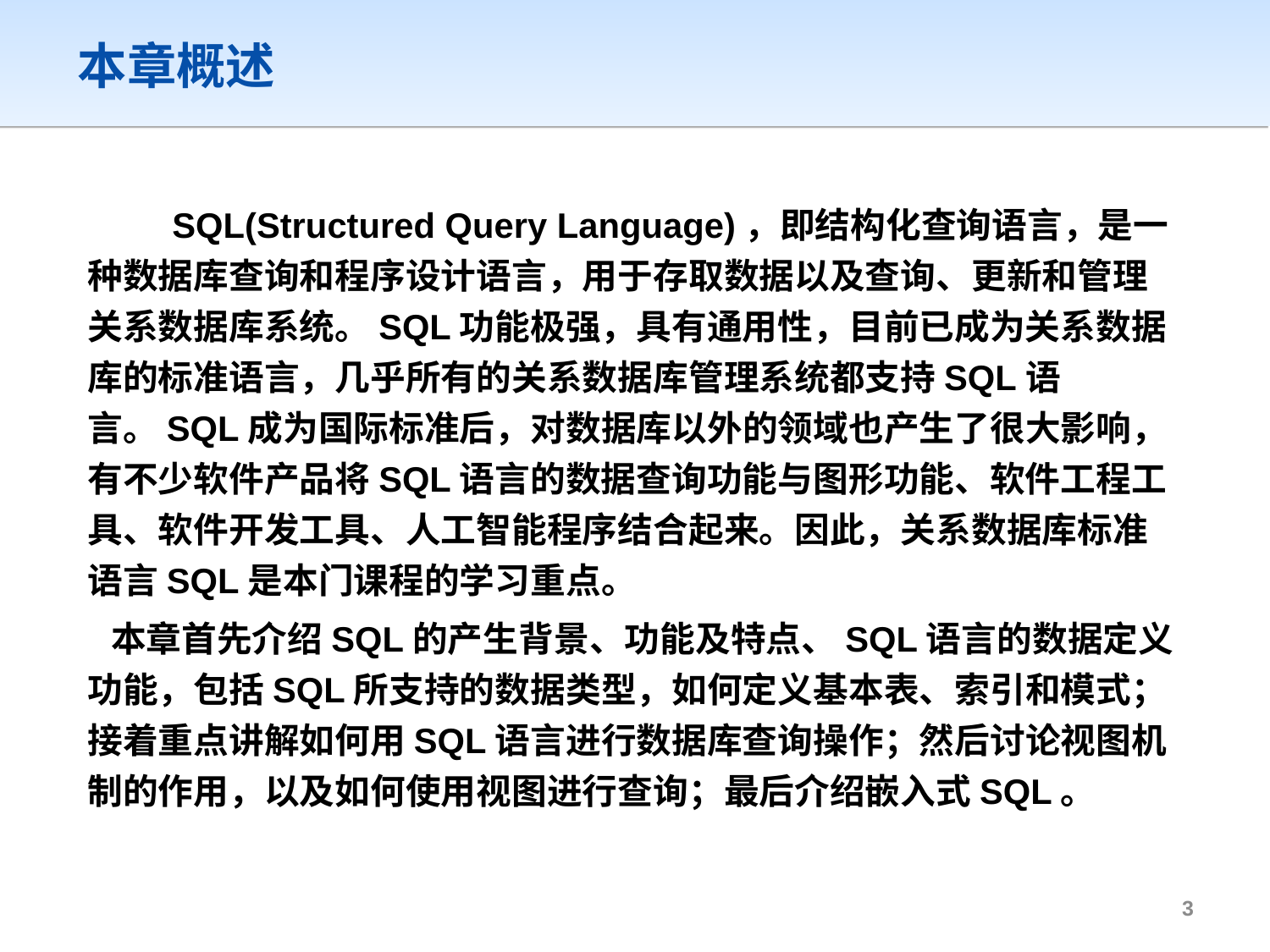

# 本章概述
	    SQL(Structured Query Language)，即结构化查询语言，是一种数据库查询和程序设计语言，用于存取数据以及查询、更新和管理关系数据库系统。SQL功能极强，具有通用性，目前已成为关系数据库的标准语言，几乎所有的关系数据库管理系统都支持SQL语言。SQL成为国际标准后，对数据库以外的领域也产生了很大影响，有不少软件产品将SQL语言的数据查询功能与图形功能、软件工程工具、软件开发工具、人工智能程序结合起来。因此，关系数据库标准语言SQL是本门课程的学习重点。
     本章首先介绍SQL的产生背景、功能及特点、SQL语言的数据定义功能，包括SQL所支持的数据类型，如何定义基本表、索引和模式；接着重点讲解如何用SQL语言进行数据库查询操作；然后讨论视图机制的作用，以及如何使用视图进行查询；最后介绍嵌入式SQL。
3